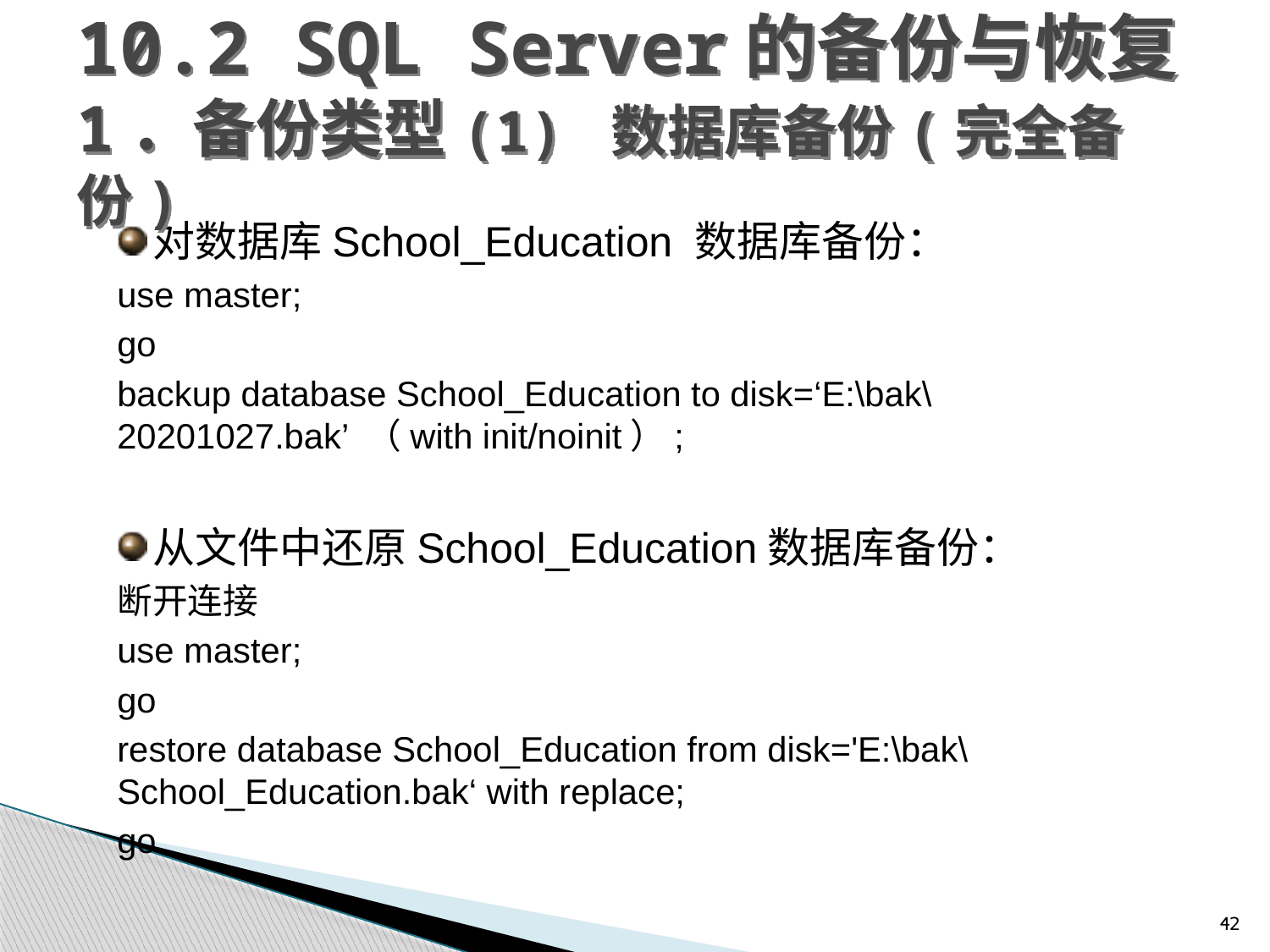

# 10.2 SQL Server的备份与恢复 1．备份类型(1) 数据库备份(完全备份)
对数据库School_Education 数据库备份：
use master;
go
backup database School_Education to disk=‘E:\bak\20201027.bak’ （with init/noinit）;

从文件中还原School_Education数据库备份：
断开连接
use master;
go
restore database School_Education from disk='E:\bak\School_Education.bak‘ with replace;
go
42